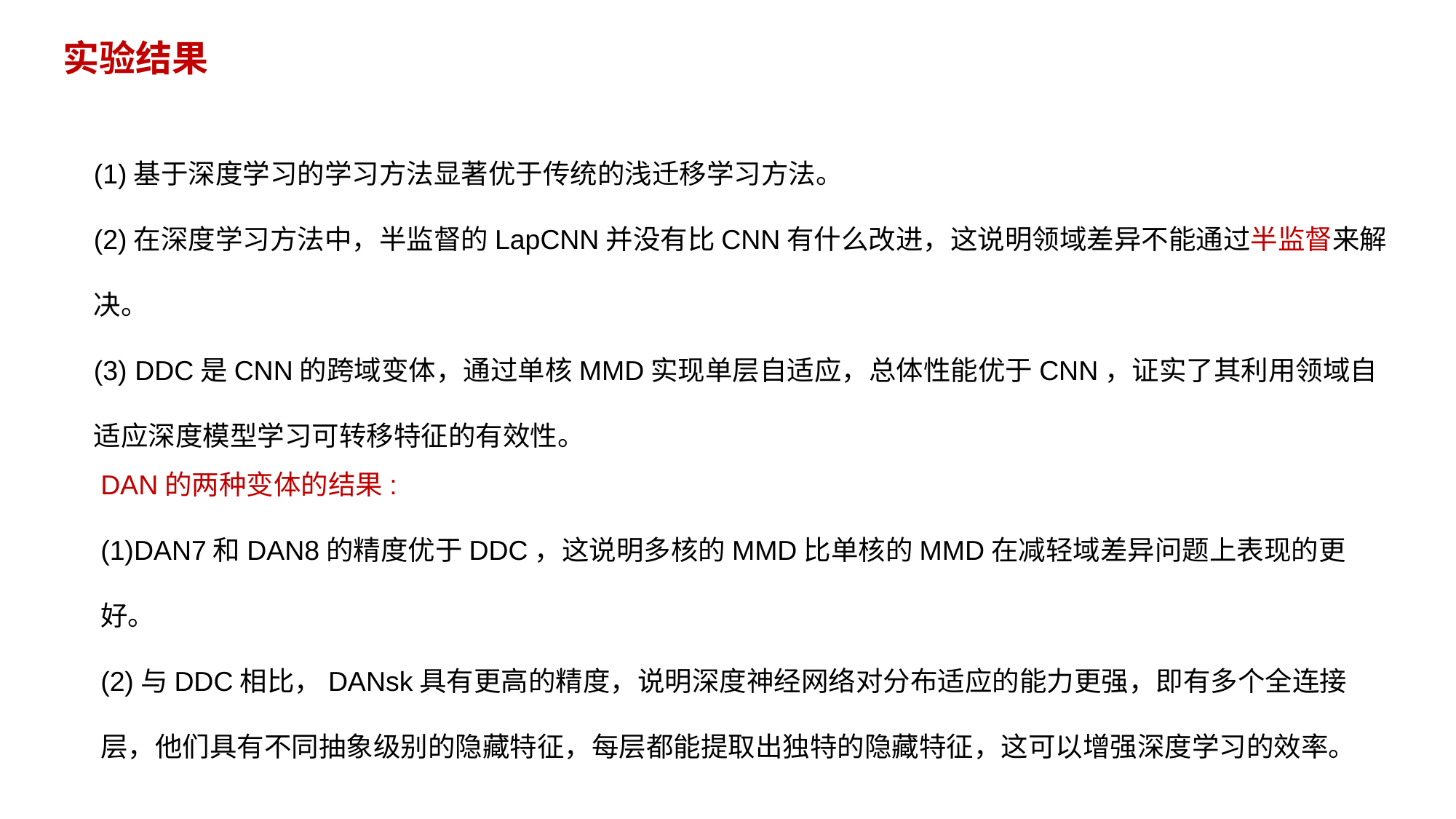

实验结果
(1)基于深度学习的学习方法显著优于传统的浅迁移学习方法。
(2)在深度学习方法中，半监督的LapCNN并没有比CNN有什么改进，这说明领域差异不能通过半监督来解决。
(3) DDC是CNN的跨域变体，通过单核MMD实现单层自适应，总体性能优于CNN，证实了其利用领域自适应深度模型学习可转移特征的有效性。
DAN的两种变体的结果:
(1)DAN7和DAN8的精度优于DDC，这说明多核的MMD比单核的MMD在减轻域差异问题上表现的更好。
(2)与DDC相比，DANsk具有更高的精度，说明深度神经网络对分布适应的能力更强，即有多个全连接层，他们具有不同抽象级别的隐藏特征，每层都能提取出独特的隐藏特征，这可以增强深度学习的效率。